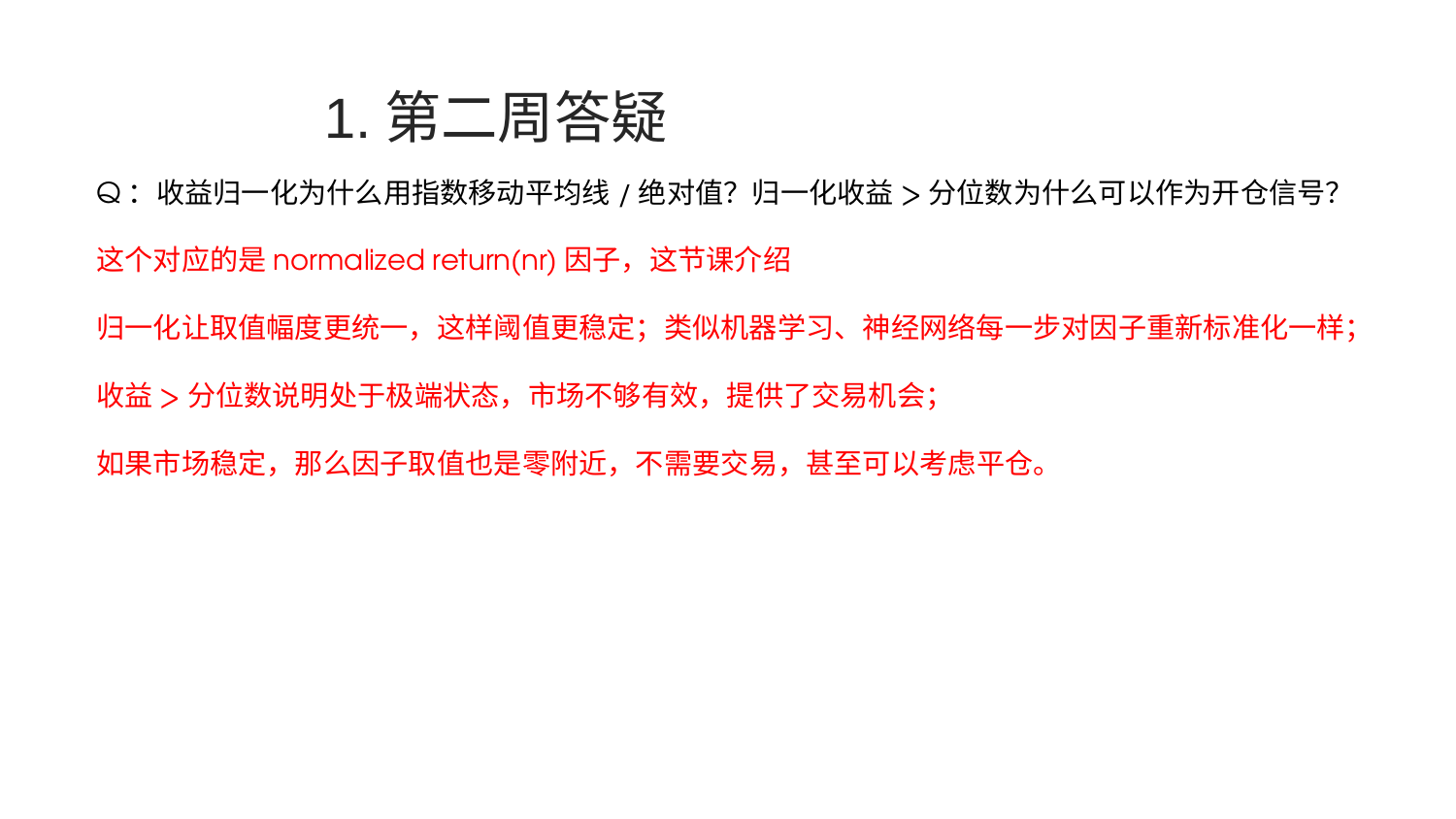

1.第二周答疑
Q：收益归一化为什么用指数移动平均线/绝对值？归一化收益>分位数为什么可以作为开仓信号？

这个对应的是normalized return(nr)因子，这节课介绍

归一化让取值幅度更统一，这样阈值更稳定；类似机器学习、神经网络每一步对因子重新标准化一样；

收益>分位数说明处于极端状态，市场不够有效，提供了交易机会；

如果市场稳定，那么因子取值也是零附近，不需要交易，甚至可以考虑平仓。